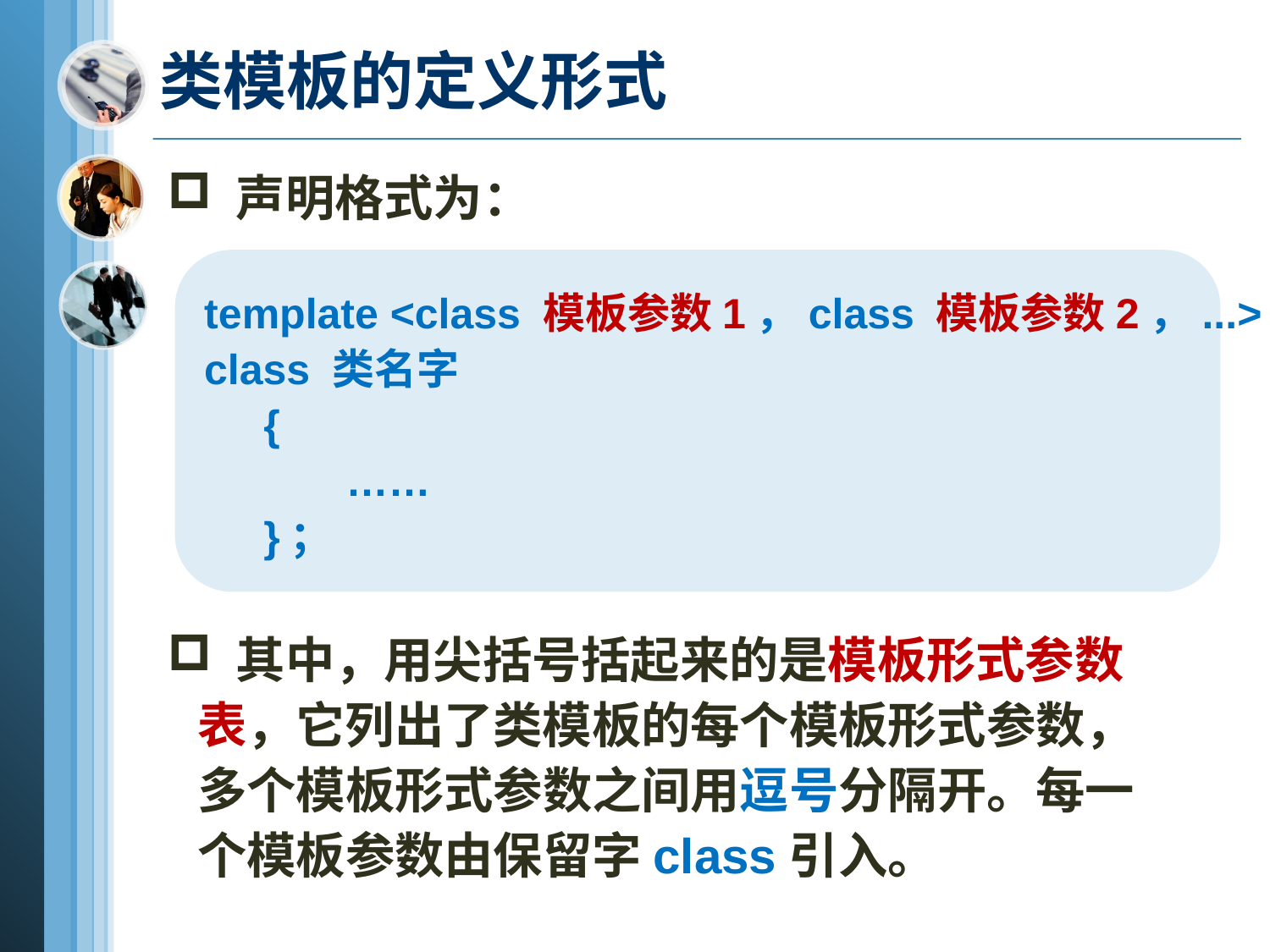

# 类模板的定义形式
 声明格式为：
template <class 模板参数1，class 模板参数2，...>
class 类名字
     {
            ……
     }；
 其中，用尖括号括起来的是模板形式参数表，它列出了类模板的每个模板形式参数，多个模板形式参数之间用逗号分隔开。每一个模板参数由保留字class引入。